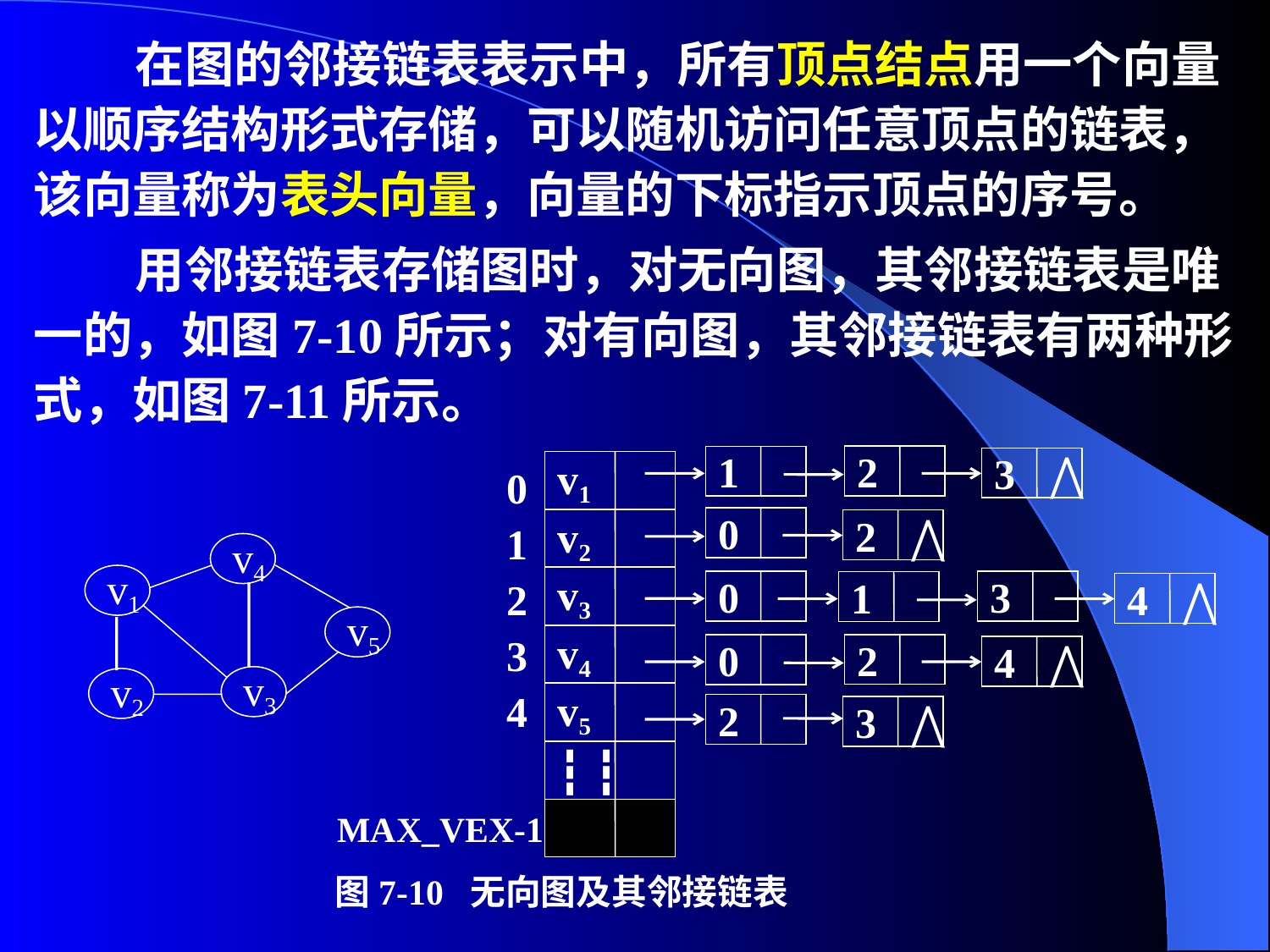

在图的邻接链表表示中，所有顶点结点用一个向量 以顺序结构形式存储，可以随机访问任意顶点的链表，该向量称为表头向量，向量的下标指示顶点的序号。
        用邻接链表存储图时，对无向图，其邻接链表是唯一的，如图7-10所示；对有向图，其邻接链表有两种形式，如图7-11所示。
2

1

3   ⋀

0
1
2
3
4
v1

v2

v3

v4

v5

┇ ┇

0

2   ⋀

0

3

1

4   ⋀

2

0

4   ⋀

2

3   ⋀

MAX_VEX-1
v4
v1

v5

v3
v2

图7-10  无向图及其邻接链表